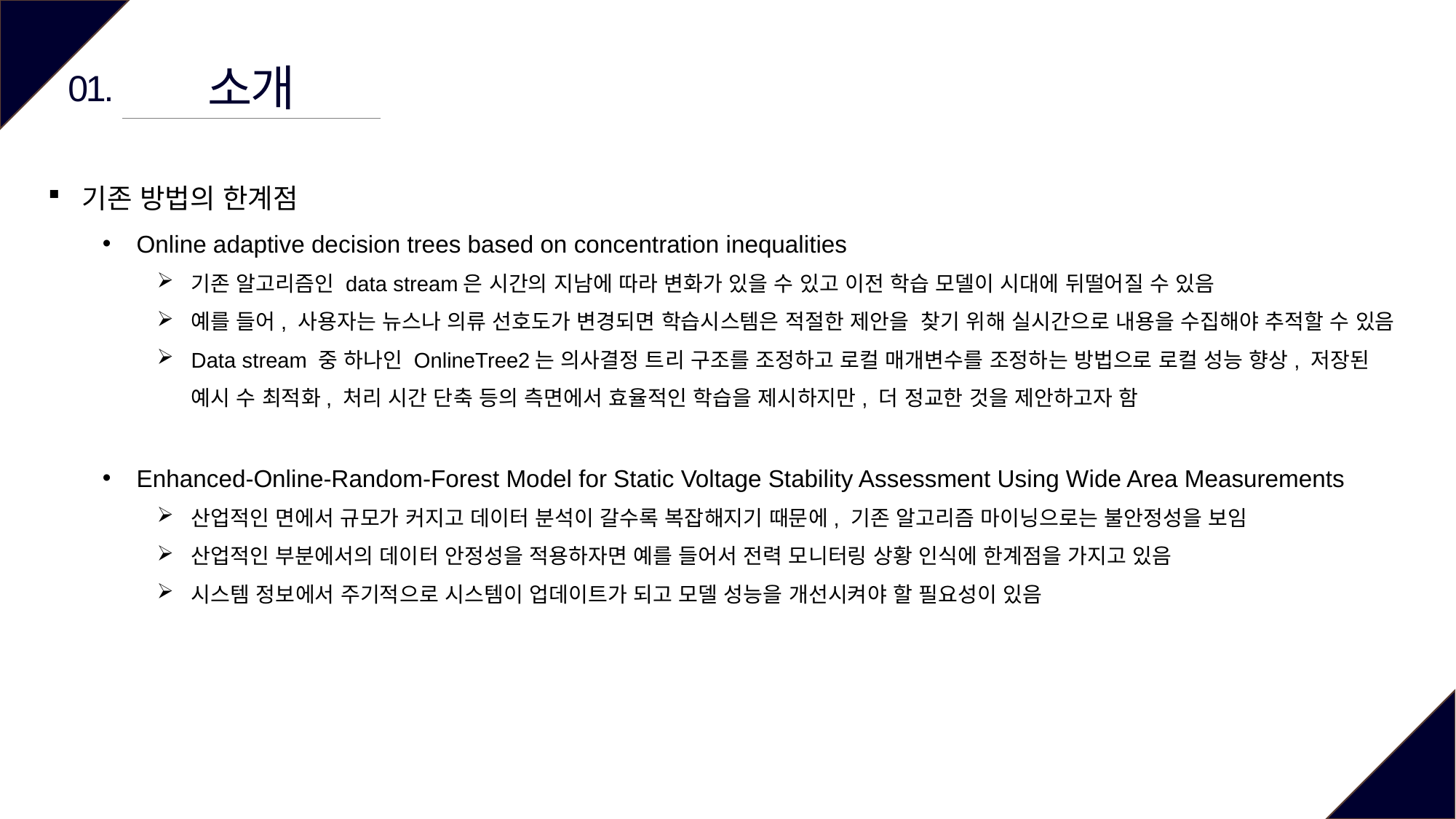

소개
01.
기존 방법의 한계점
Online adaptive decision trees based on concentration inequalities
기존 알고리즘인 data stream은 시간의 지남에 따라 변화가 있을 수 있고 이전 학습 모델이 시대에 뒤떨어질 수 있음
예를 들어, 사용자는 뉴스나 의류 선호도가 변경되면 학습시스템은 적절한 제안을  찾기 위해 실시간으로 내용을 수집해야 추적할 수 있음
Data stream 중 하나인 OnlineTree2는 의사결정 트리 구조를 조정하고 로컬 매개변수를 조정하는 방법으로 로컬 성능 향상, 저장된 예시 수 최적화, 처리 시간 단축 등의 측면에서 효율적인 학습을 제시하지만, 더 정교한 것을 제안하고자 함

Enhanced-Online-Random-Forest Model for Static Voltage Stability Assessment Using Wide Area Measurements
산업적인 면에서 규모가 커지고 데이터 분석이 갈수록 복잡해지기 때문에, 기존 알고리즘 마이닝으로는 불안정성을 보임
산업적인 부분에서의 데이터 안정성을 적용하자면 예를 들어서 전력 모니터링 상황 인식에 한계점을 가지고 있음
시스템 정보에서 주기적으로 시스템이 업데이트가 되고 모델 성능을 개선시켜야 할 필요성이 있음